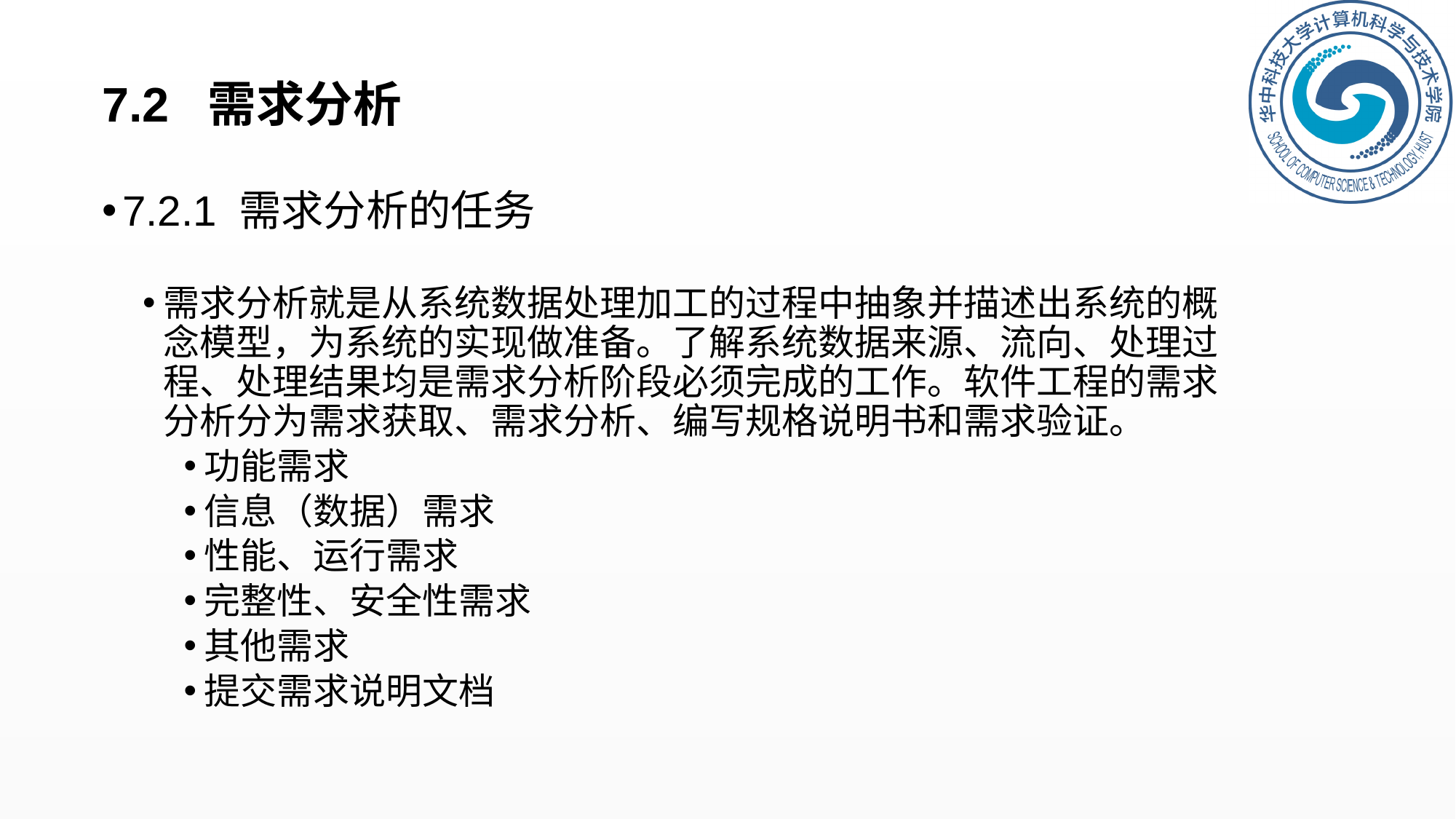

# 7.2  需求分析
7.2.1 需求分析的任务

需求分析就是从系统数据处理加工的过程中抽象并描述出系统的概念模型，为系统的实现做准备。了解系统数据来源、流向、处理过程、处理结果均是需求分析阶段必须完成的工作。软件工程的需求分析分为需求获取、需求分析、编写规格说明书和需求验证。
功能需求
信息（数据）需求
性能、运行需求
完整性、安全性需求
其他需求
提交需求说明文档